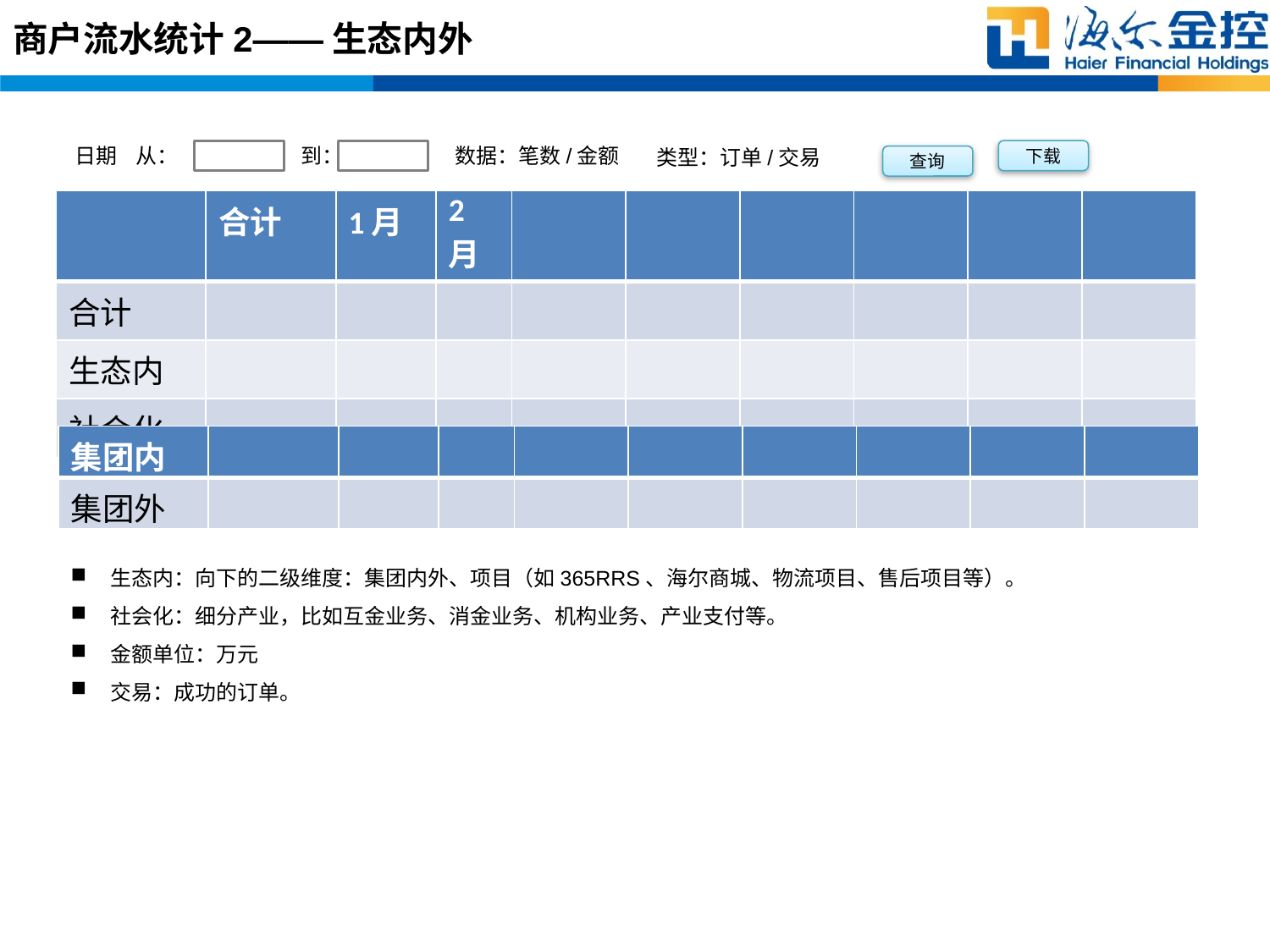

# 商户流水统计2——生态内外
数据：笔数/金额
日期    从：
到：
类型：订单/交易

下载
查询
|  | 合计 | 1月 | 2月 |  |  |  |  |  |  |
| --- | --- | --- | --- | --- | --- | --- | --- | --- | --- |
| 合计 |  |  |  |  |  |  |  |  |  |
| 生态内 |  |  |  |  |  |  |  |  |  |
| 社会化 |  |  |  |  |  |  |  |  |  |
| 集团内 |  |  |  |  |  |  |  |  |  |
| --- | --- | --- | --- | --- | --- | --- | --- | --- | --- |
| 集团外 |  |  |  |  |  |  |  |  |  |
生态内：向下的二级维度：集团内外、项目（如365RRS、海尔商城、物流项目、售后项目等）。
社会化：细分产业，比如互金业务、消金业务、机构业务、产业支付等。
金额单位：万元
交易：成功的订单。